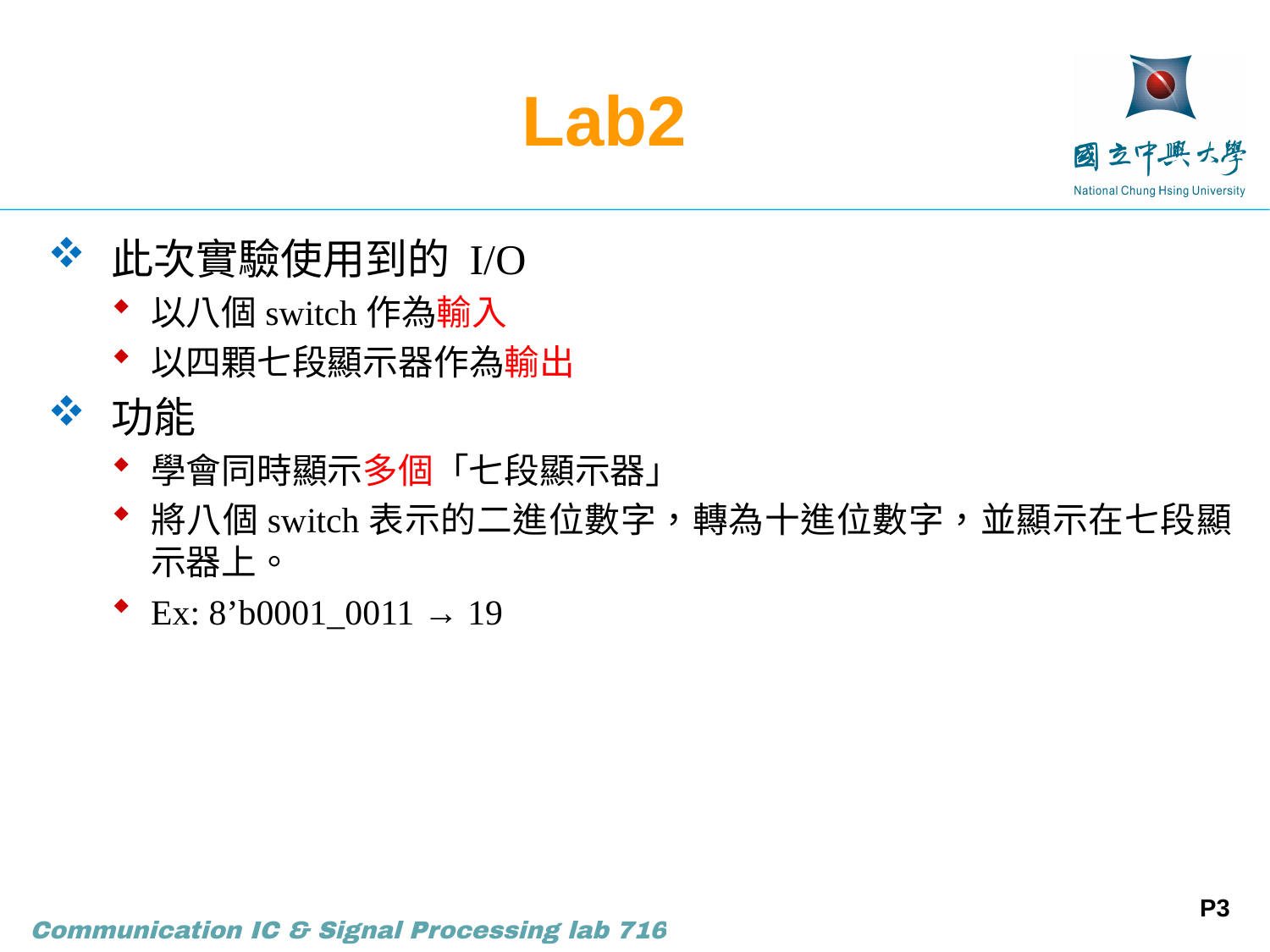

# Lab2
此次實驗使用到的 I/O
以八個switch作為輸入
以四顆七段顯示器作為輸出
功能
學會同時顯示多個「七段顯示器」
將八個switch表示的二進位數字，轉為十進位數字，並顯示在七段顯示器上。
Ex: 8’b0001_0011 → 19